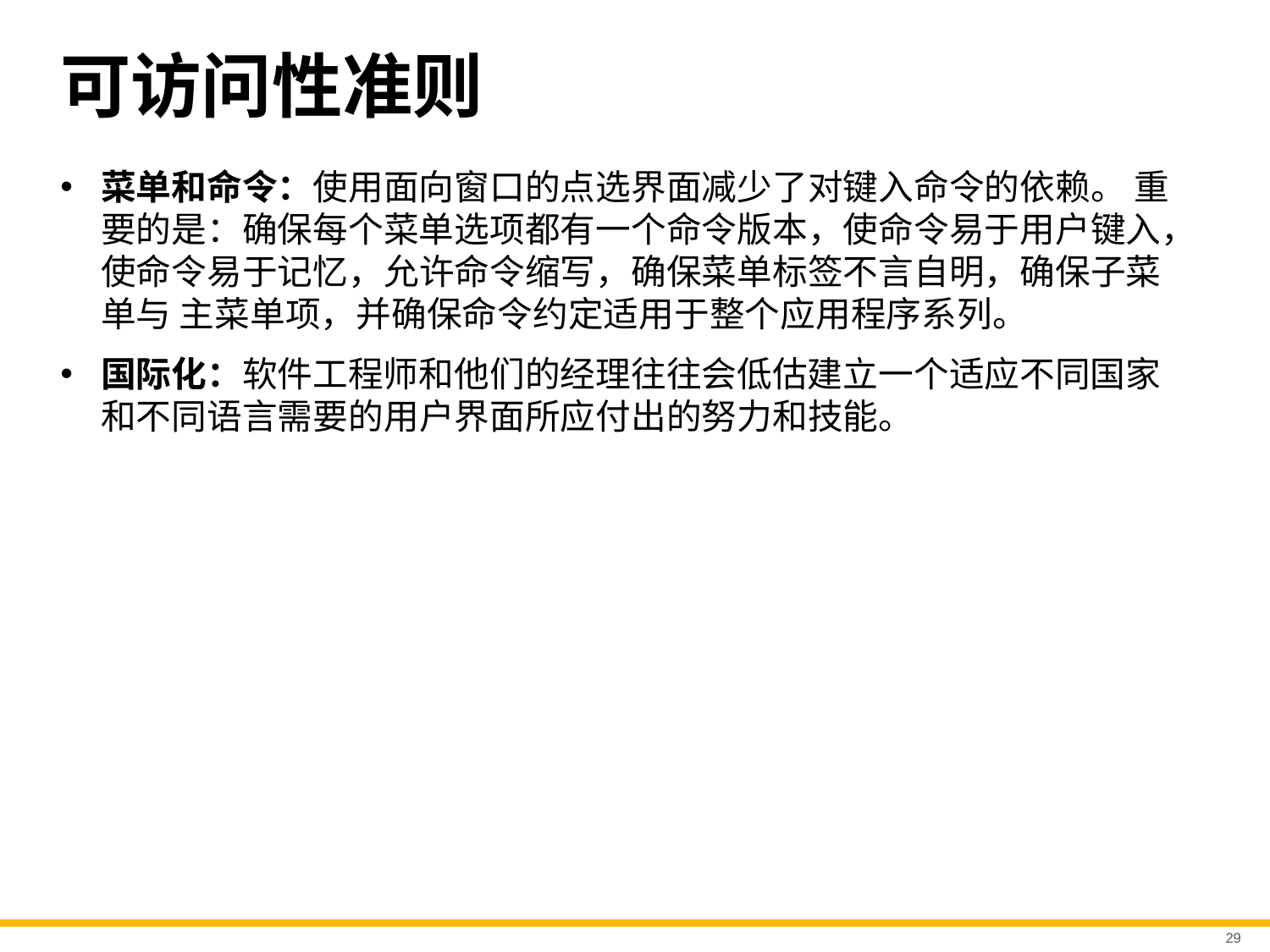

# 可访问性准则
菜单和命令：使用面向窗口的点选界面减少了对键入命令的依赖。 重要的是：确保每个菜单选项都有一个命令版本，使命令易于用户键入，使命令易于记忆，允许命令缩写，确保菜单标签不言自明，确保子菜单与 主菜单项，并确保命令约定适用于整个应用程序系列。
国际化：软件工程师和他们的经理往往会低估建立一个适应不同国家和不同语言需要的用户界面所应付出的努力和技能。
29